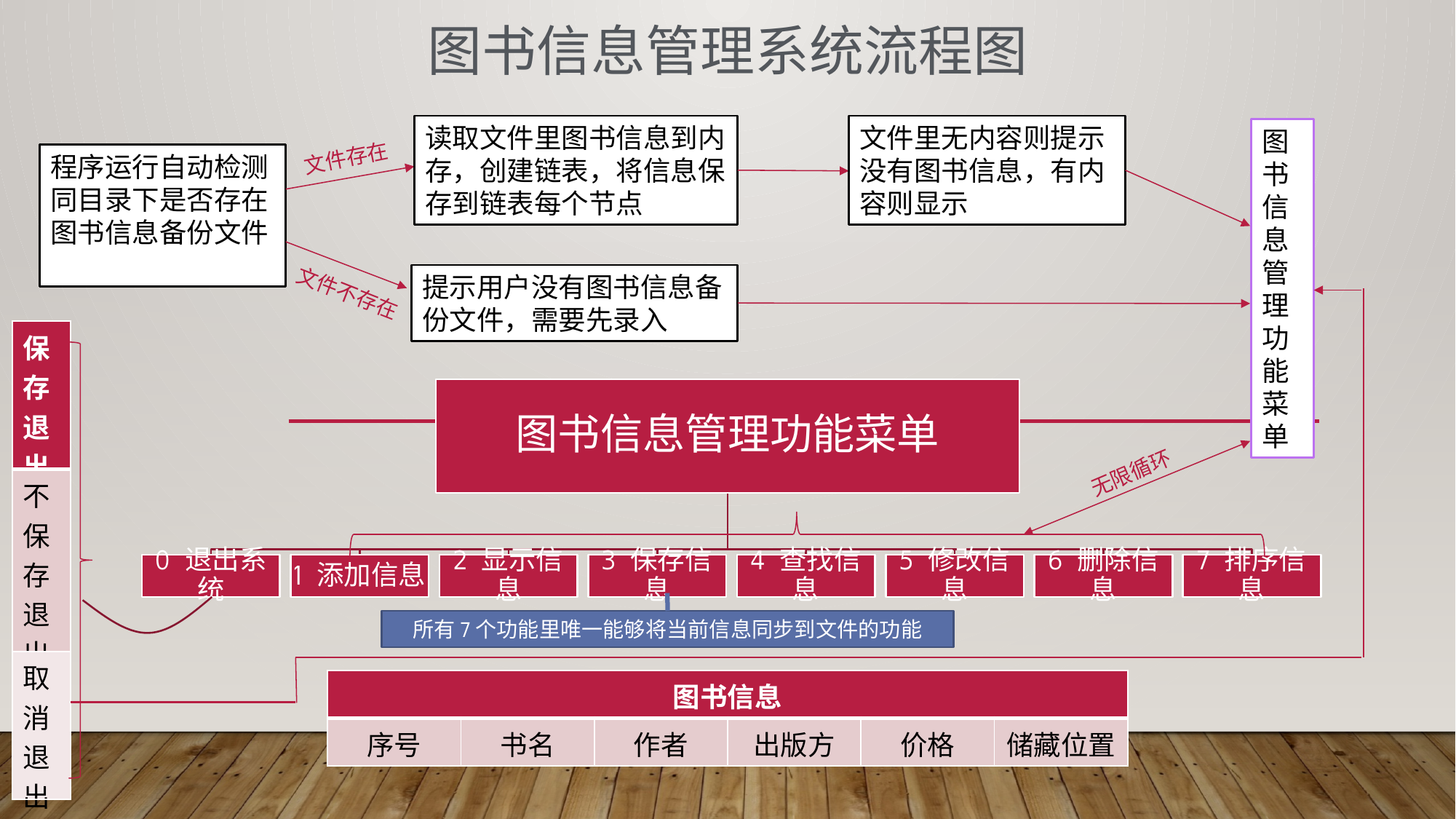

图书信息管理系统流程图

#
读取文件里图书信息到内存，创建链表，将信息保存到链表每个节点
文件里无内容则提示没有图书信息，有内容则显示
图书信息管理功能菜单
文件存在
程序运行自动检测同目录下是否存在图书信息备份文件

图书信息管理功能菜单
0 退出系统
1 添加信息
2 显示信息
3 保存信息
4 查找信息
5 修改信息
6 删除信息
7 排序信息
提示用户没有图书信息备份文件，需要先录入
文件不存在
| 保存退出 |
| --- |
| 不保存退出 |
| 取消退出 |

无限循环

所有7个功能里唯一能够将当前信息同步到文件的功能
| 图书信息 |  |  |  |  |  |
| --- | --- | --- | --- | --- | --- |
| 序号 | 书名 | 作者 | 出版方 | 价格 | 储藏位置 |